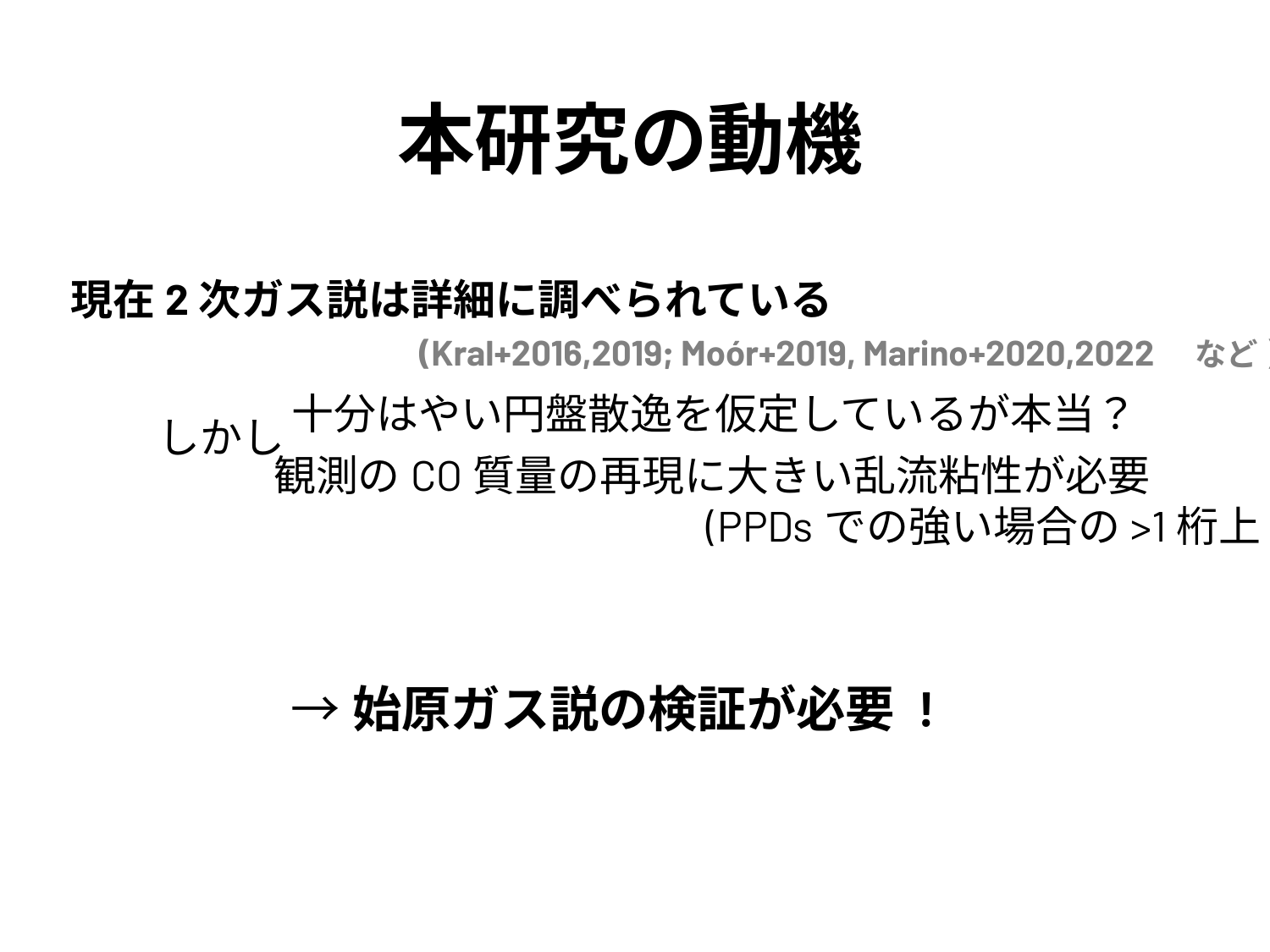

# 本研究の動機
現在2次ガス説は詳細に調べられている
　　　　　　　　(Kral+2016,2019; Moór+2019, Marino+2020,2022　など)
十分はやい円盤散逸を仮定しているが本当？
しかし
観測のCO質量の再現に大きい乱流粘性が必要
　　　　　　　　　　(PPDsでの強い場合の>1桁上)
→始原ガス説の検証が必要 !